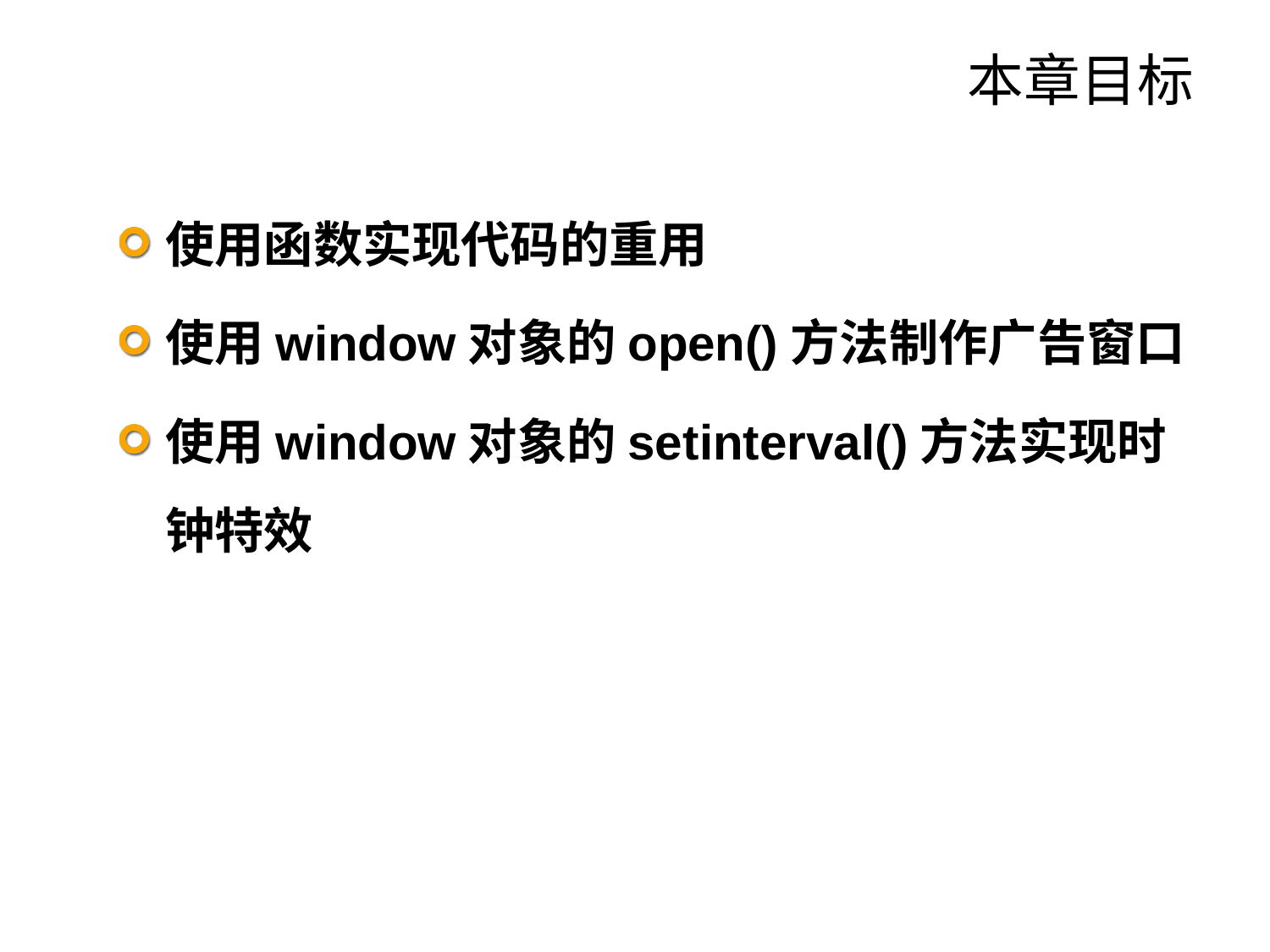

# 本章目标
使用函数实现代码的重用
使用window对象的open()方法制作广告窗口
使用window对象的setinterval()方法实现时钟特效